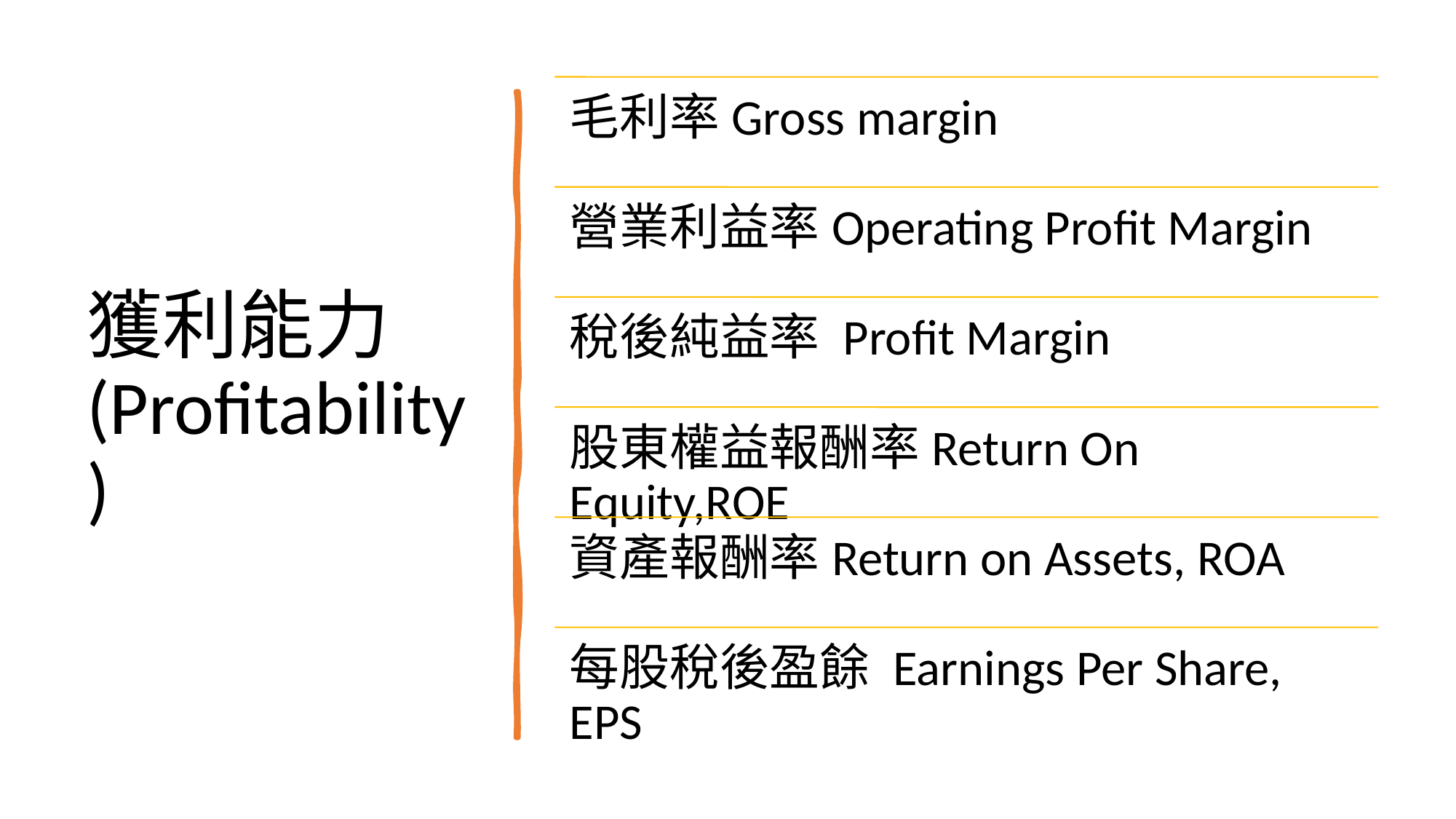

毛利率Gross margin
營業利益率Operating Profit Margin
稅後純益率 Profit Margin
股東權益報酬率Return On Equity,ROE
資產報酬率Return on Assets, ROA
每股稅後盈餘 Earnings Per Share, EPS
# 獲利能力(Profitability)